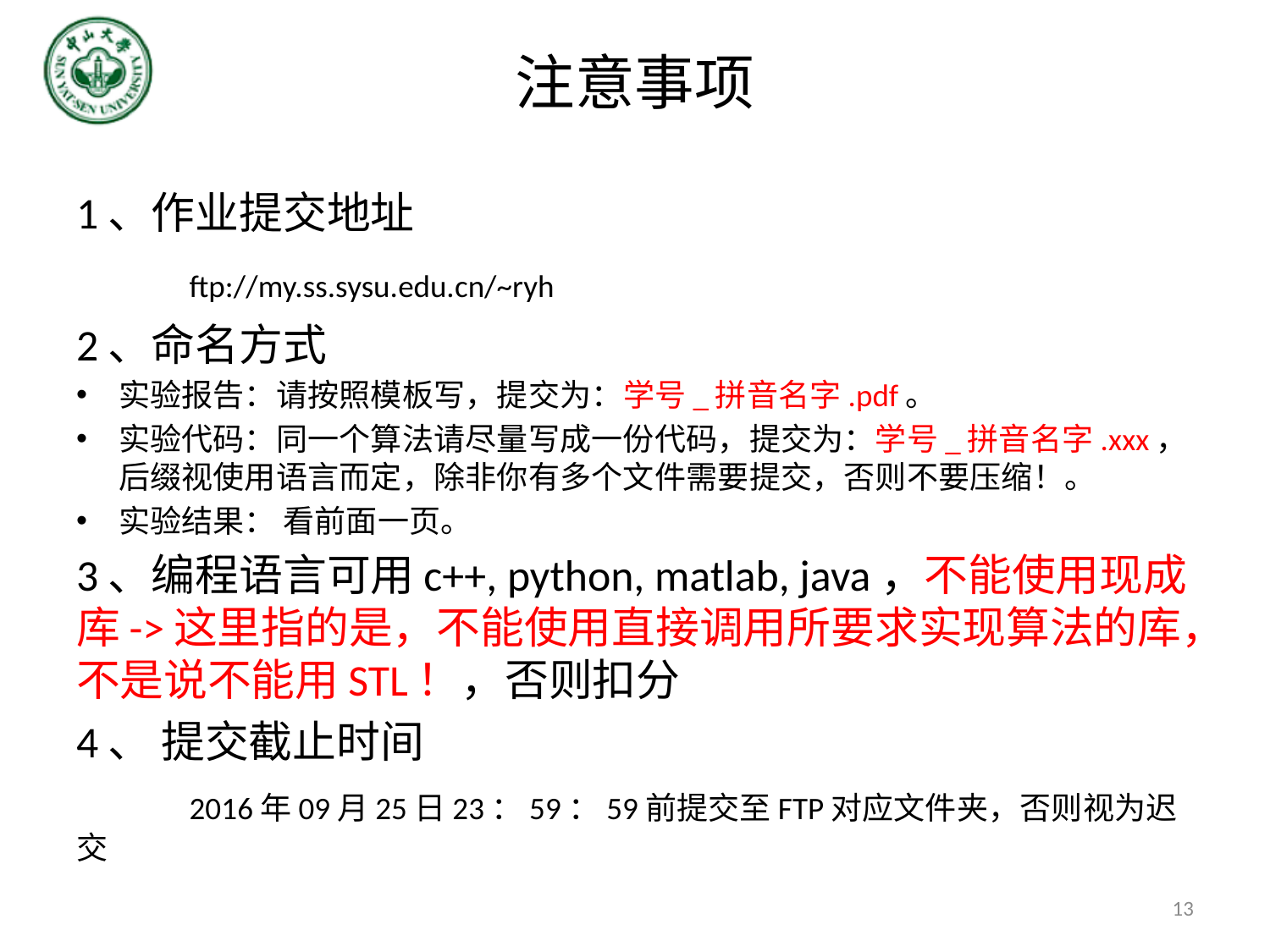

# 注意事项
1、作业提交地址
	ftp://my.ss.sysu.edu.cn/~ryh
2、命名方式
实验报告：请按照模板写，提交为：学号_拼音名字.pdf。
实验代码：同一个算法请尽量写成一份代码，提交为：学号_拼音名字.xxx，后缀视使用语言而定，除非你有多个文件需要提交，否则不要压缩！。
实验结果： 看前面一页。
3、编程语言可用c++, python, matlab, java，不能使用现成库->这里指的是，不能使用直接调用所要求实现算法的库，不是说不能用STL！，否则扣分
4、 提交截止时间
	2016年09月25日23：59：59前提交至FTP对应文件夹，否则视为迟交

13